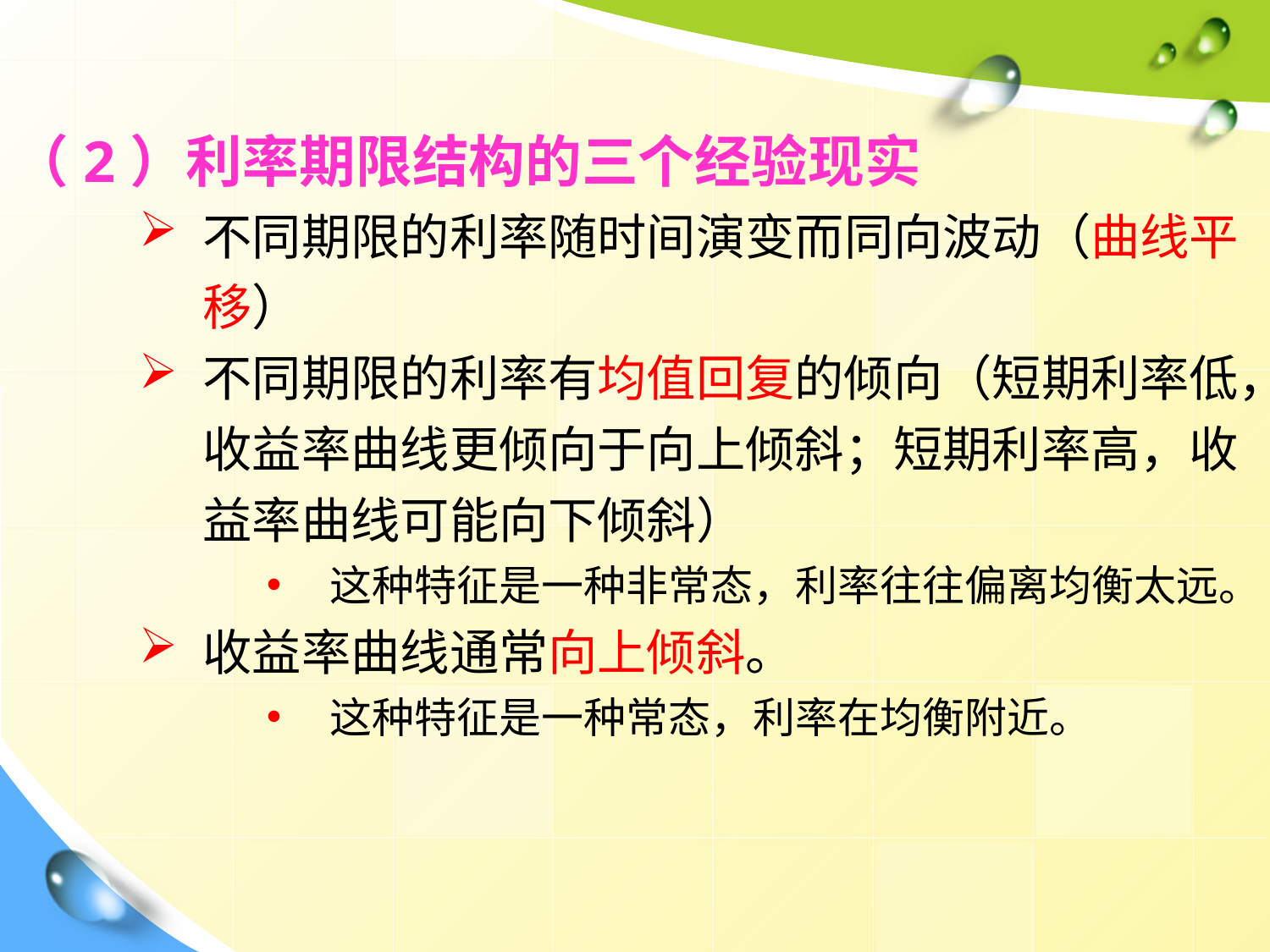

（2）利率期限结构的三个经验现实
不同期限的利率随时间演变而同向波动（曲线平移）
不同期限的利率有均值回复的倾向（短期利率低，收益率曲线更倾向于向上倾斜；短期利率高，收益率曲线可能向下倾斜）
这种特征是一种非常态，利率往往偏离均衡太远。
收益率曲线通常向上倾斜。
这种特征是一种常态，利率在均衡附近。